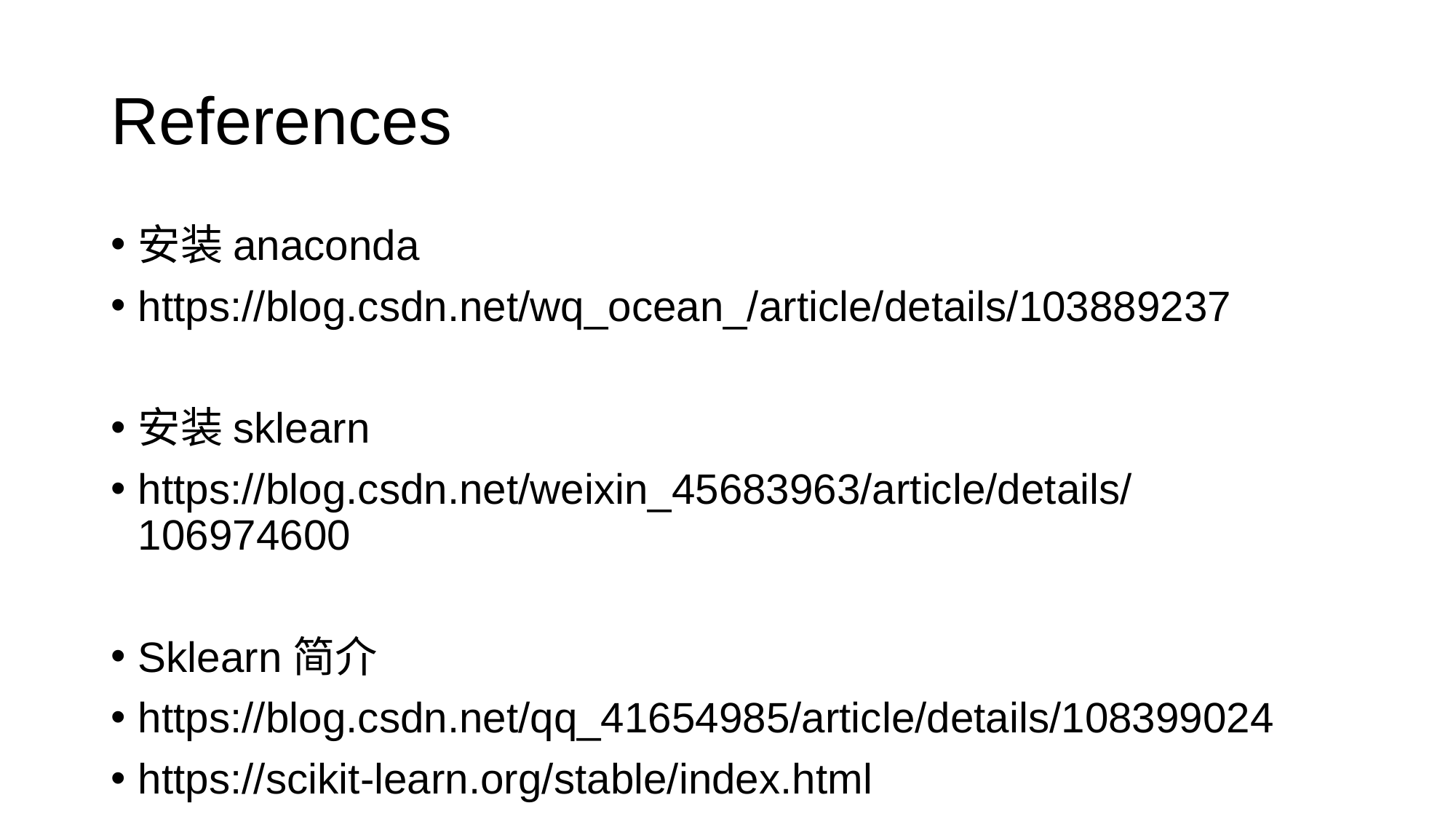

# References
安装anaconda
https://blog.csdn.net/wq_ocean_/article/details/103889237

安装sklearn
https://blog.csdn.net/weixin_45683963/article/details/106974600

Sklearn简介
https://blog.csdn.net/qq_41654985/article/details/108399024
https://scikit-learn.org/stable/index.html